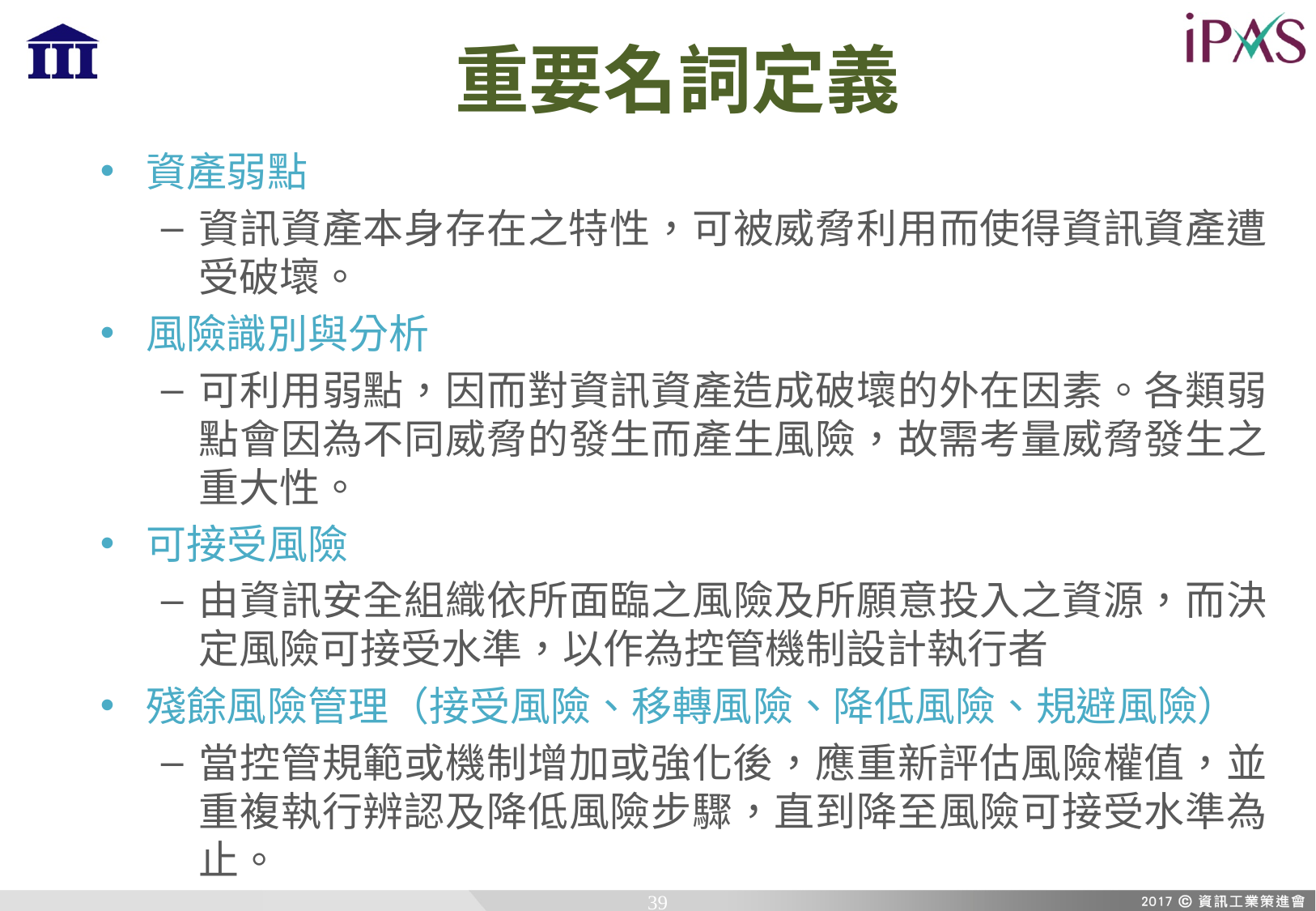

# 重要名詞定義
資產弱點
資訊資產本身存在之特性，可被威脅利用而使得資訊資產遭受破壞。
風險識別與分析
可利用弱點，因而對資訊資產造成破壞的外在因素。各類弱點會因為不同威脅的發生而產生風險，故需考量威脅發生之重大性。
可接受風險
由資訊安全組織依所面臨之風險及所願意投入之資源，而決定風險可接受水準，以作為控管機制設計執行者
殘餘風險管理（接受風險、移轉風險、降低風險、規避風險）
當控管規範或機制增加或強化後，應重新評估風險權值，並重複執行辨認及降低風險步驟，直到降至風險可接受水準為止。

39